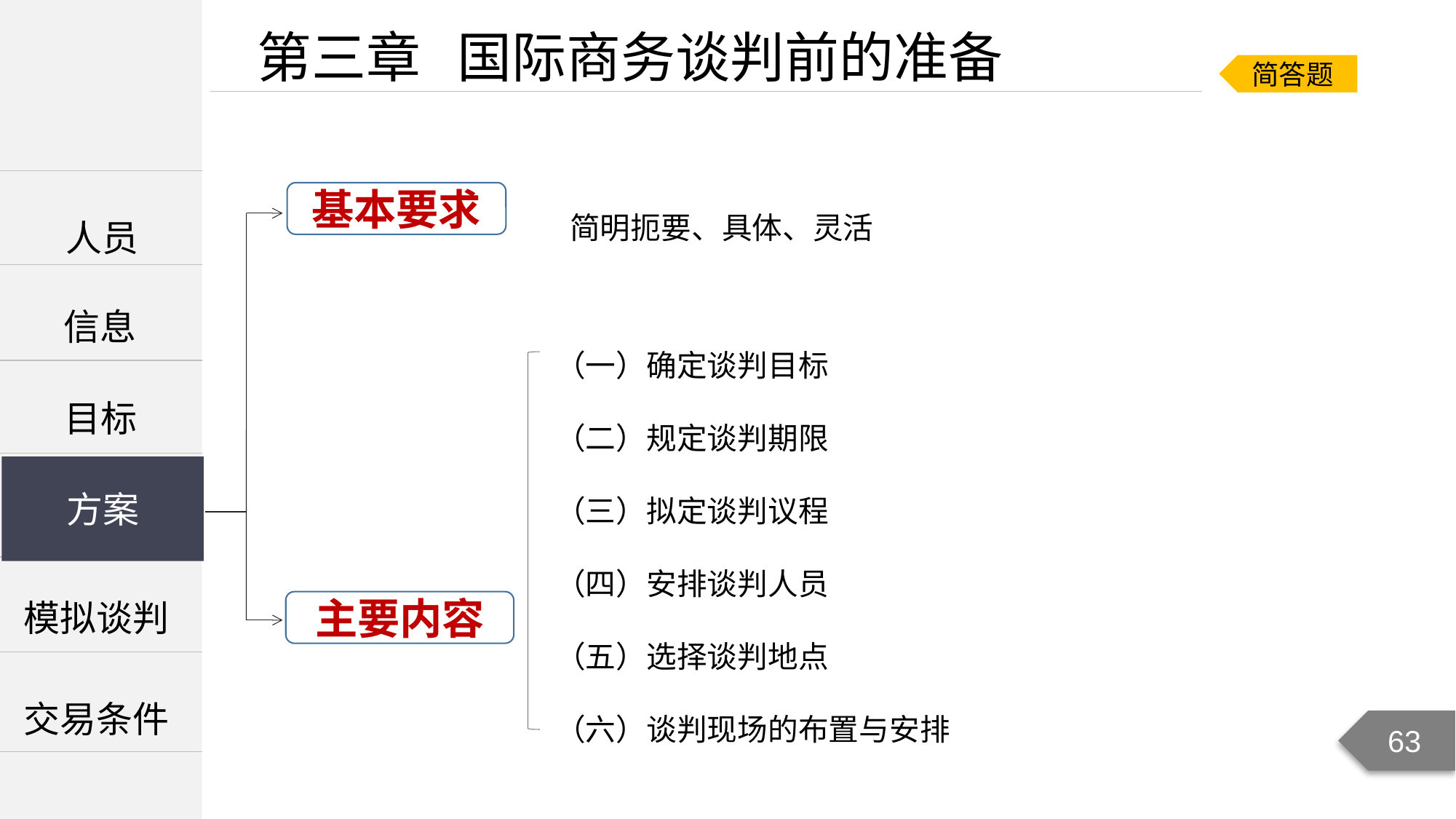

第三章   国际商务谈判前的准备
简答题
简明扼要、具体、灵活
|  |
| --- |
|  |
|  |
基本要求
人员

信息
（一）确定谈判目标
（二）规定谈判期限
（三）拟定谈判议程
（四）安排谈判人员
（五）选择谈判地点
（六）谈判现场的布置与安排

目标
方案

方案
模拟谈判
主要内容
交易条件
63